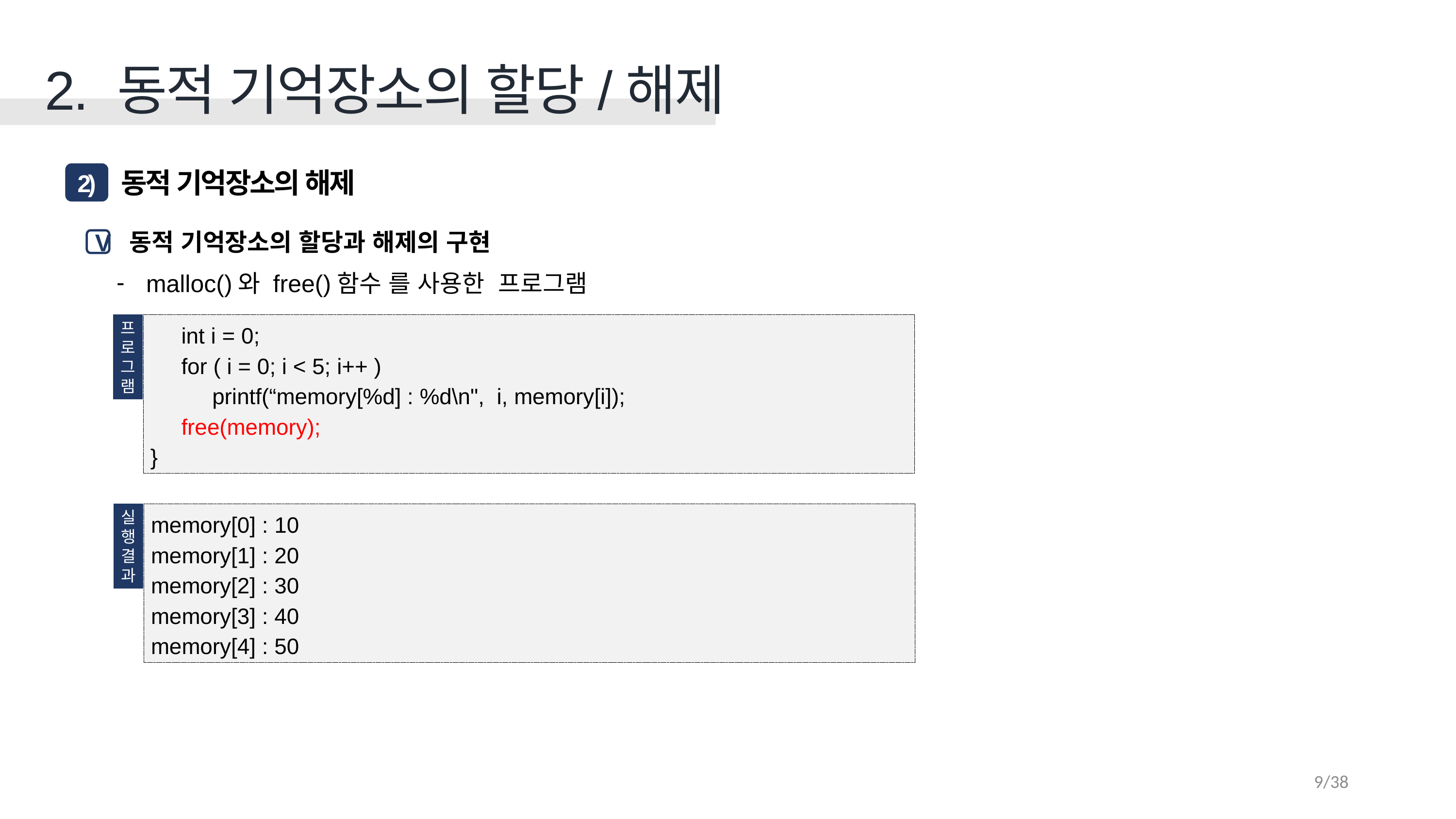

2. 동적 기억장소의 할당/해제

 동적 기억장소의 해제
2)
 동적 기억장소의 할당과 해제의 구현

 malloc()와 free()함수 를 사용한  프로그램
V
프
로
그
램
     int i = 0;
     for ( i = 0; i < 5; i++ )
          printf(“memory[%d] : %d\n",  i, memory[i]);
     free(memory);
}
실
행
결
과
memory[0] : 10
memory[1] : 20
memory[2] : 30
memory[3] : 40
memory[4] : 50
9/38